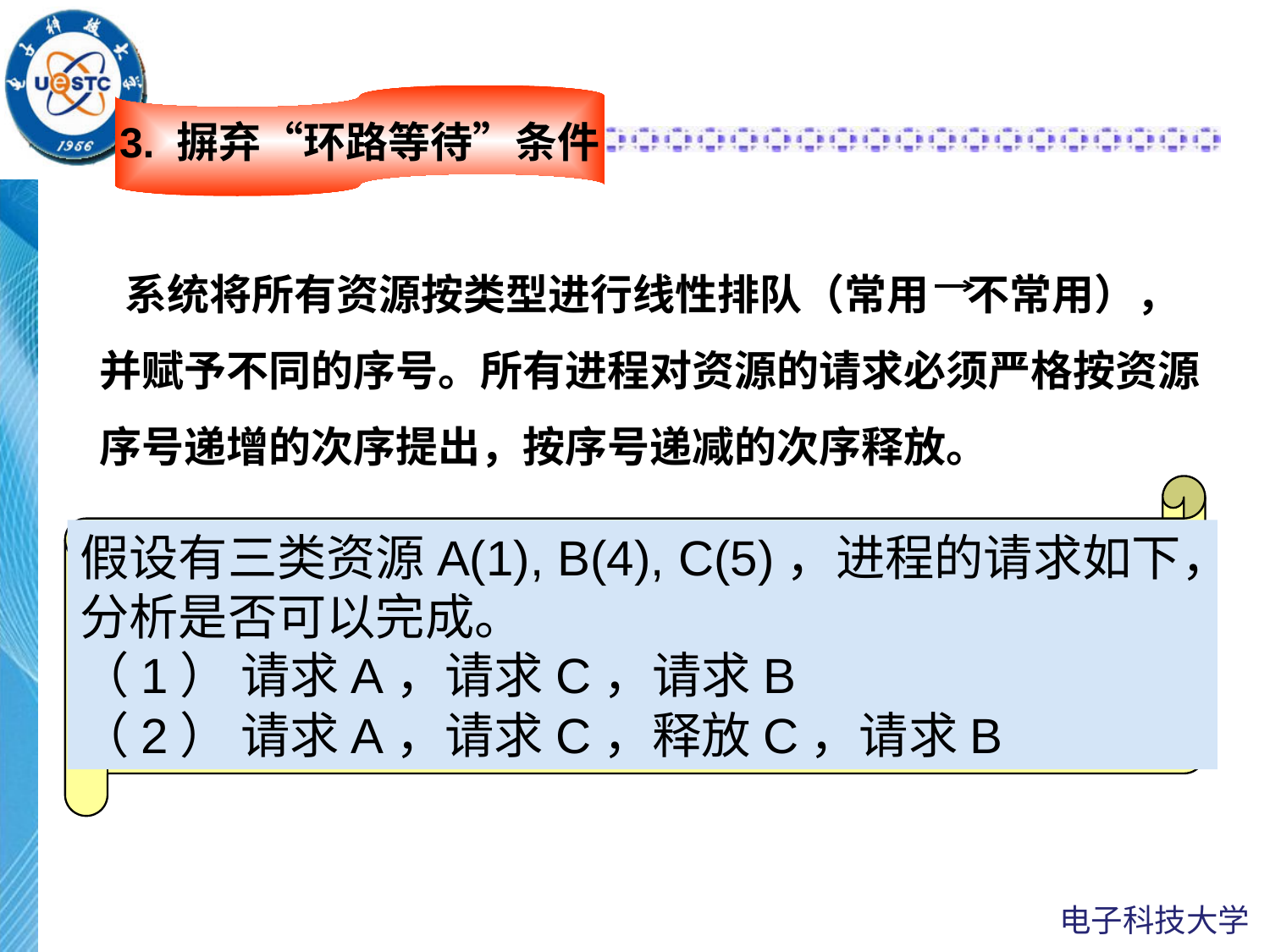

3. 摒弃“环路等待”条件
     系统将所有资源按类型进行线性排队（常用    不常用），并赋予不同的序号。所有进程对资源的请求必须严格按资源序号递增的次序提出，按序号递减的次序释放。

优点：资源利用率和系统吞吐量较前两者改善。
缺点：限制了新设备类型的增加；进程使用各类资源的顺
            序与系统规定的顺序不同而造成资源的浪费；限制
            了用户简单、自主地编程。
假设有三类资源A(1), B(4), C(5)，进程的请求如下，分析是否可以完成。
（1） 请求A，请求C，请求B
（2） 请求A，请求C，释放C，请求B